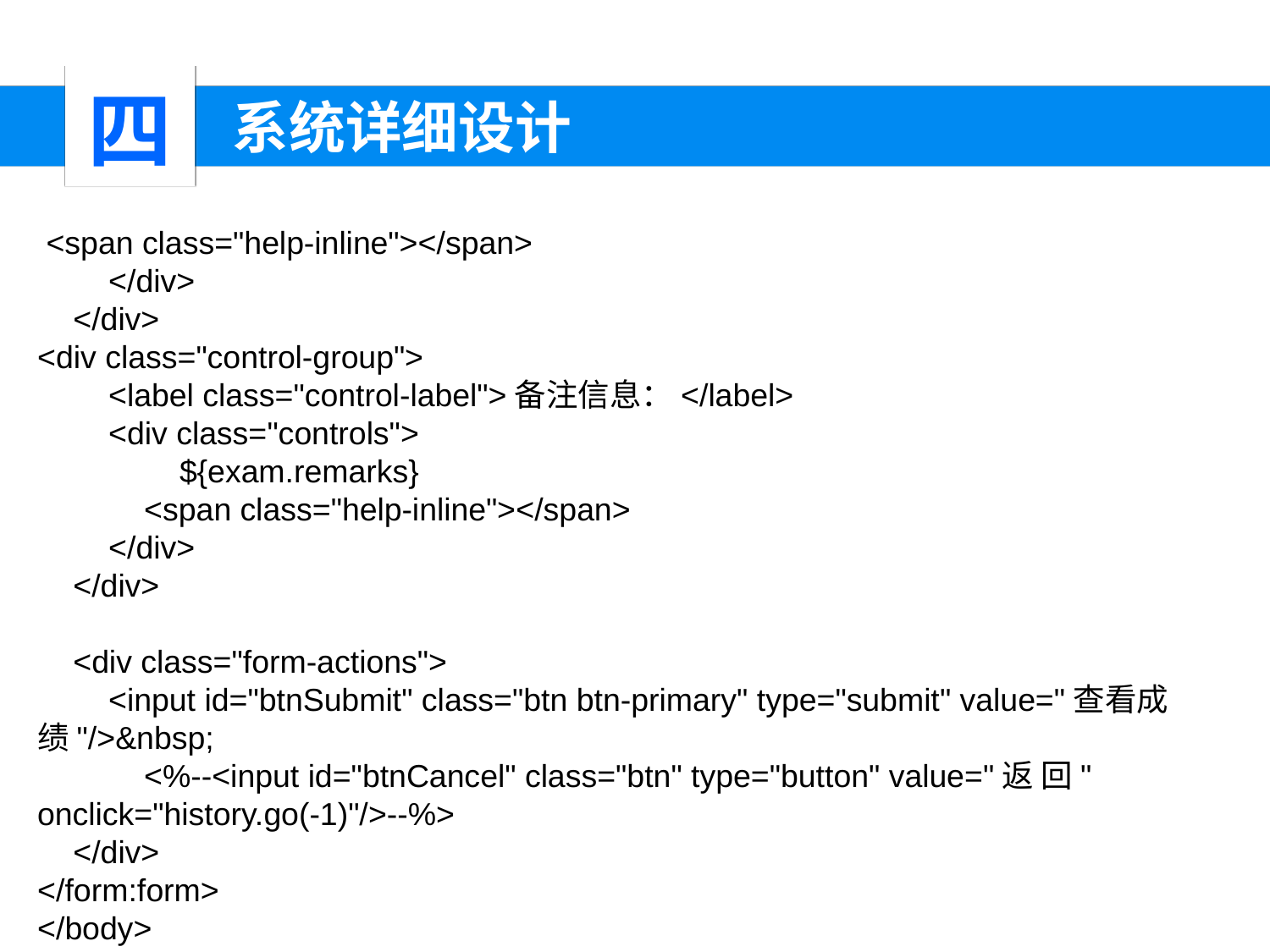

四
                系统详细设计
 <span class="help-inline"></span>
        </div>
    </div>
<div class="control-group">
        <label class="control-label">备注信息：</label>
        <div class="controls">
                ${exam.remarks}
            <span class="help-inline"></span>
        </div>
    </div>

    <div class="form-actions">
        <input id="btnSubmit" class="btn btn-primary" type="submit" value="查看成绩"/>&nbsp;
            <%--<input id="btnCancel" class="btn" type="button" value="返 回" onclick="history.go(-1)"/>--%>
    </div>
</form:form>
</body>